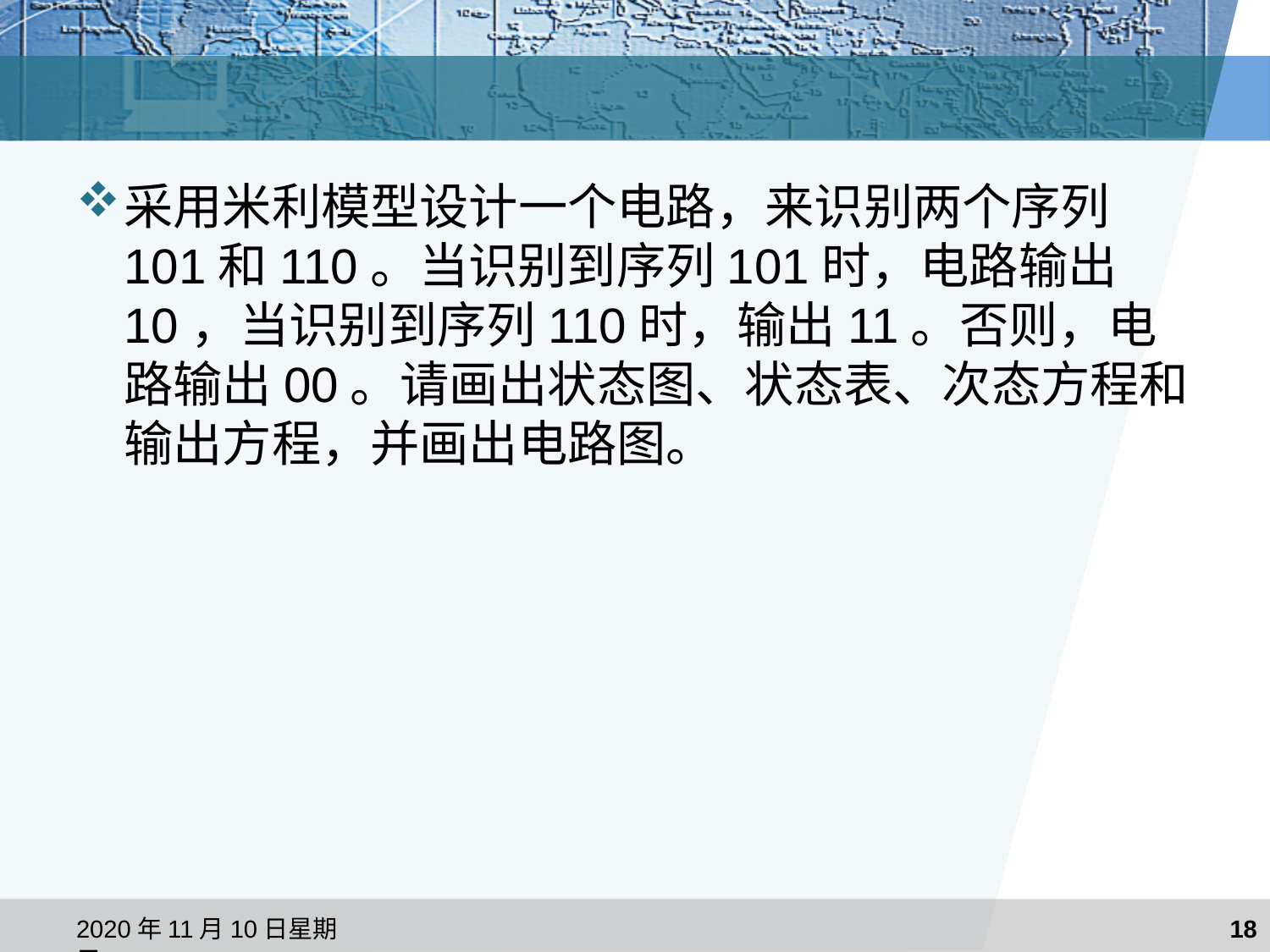

#
采用米利模型设计一个电路，来识别两个序列101和110。当识别到序列101时，电路输出10，当识别到序列110时，输出11。否则，电路输出00。请画出状态图、状态表、次态方程和输出方程，并画出电路图。
2020年11月10日星期二
18